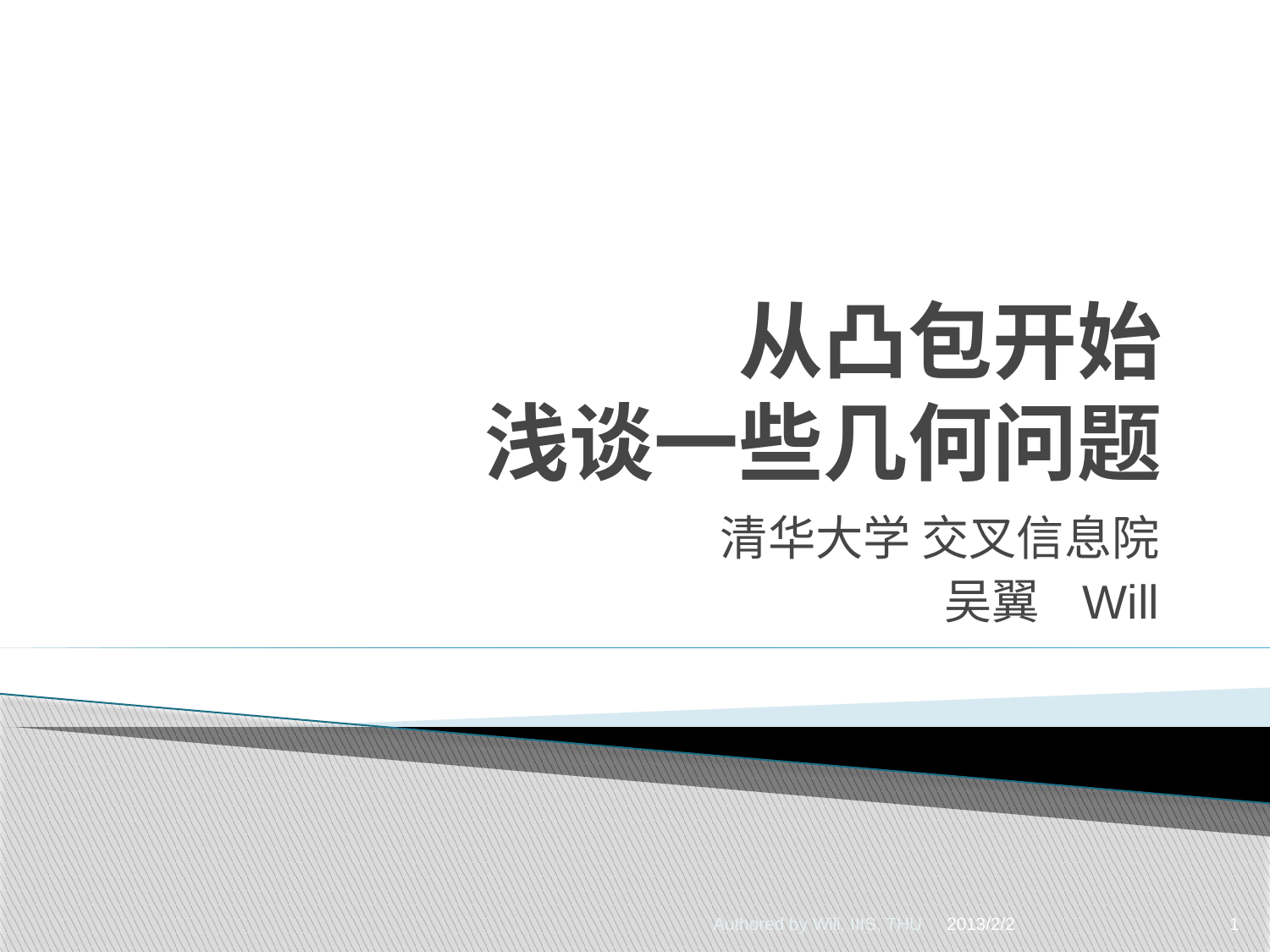

# 从凸包开始 浅谈一些几何问题
清华大学 交叉信息院
吴翼   Will
Authored by Will, IIIS, THU
2013/2/2
1